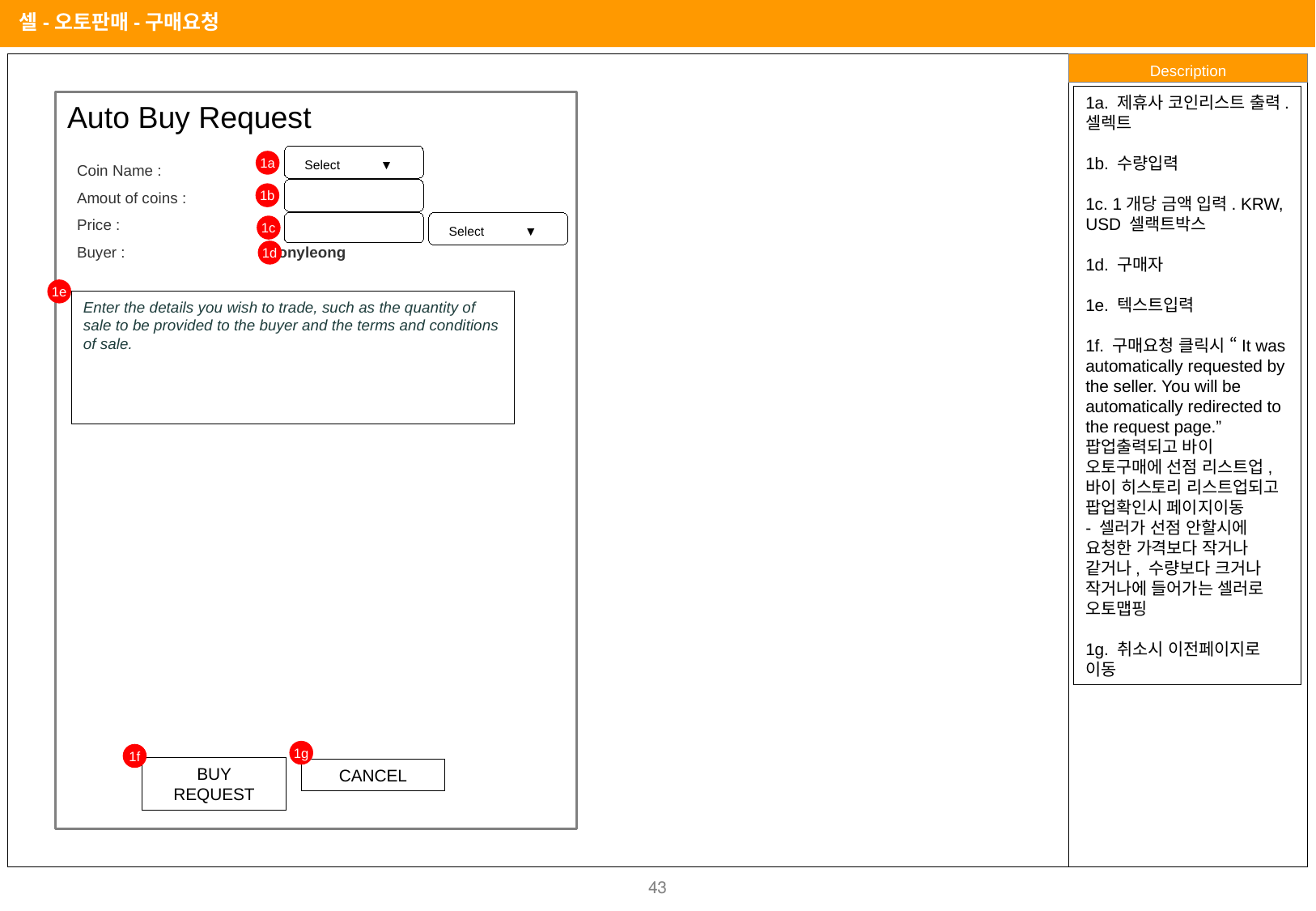

셀-오토판매-구매요청
1a. 제휴사 코인리스트 출력. 셀렉트

1b. 수량입력

1c. 1개당 금액 입력. KRW, USD 셀랙트박스

1d. 구매자

1e. 텍스트입력

1f. 구매요청 클릭시 “It was automatically requested by the seller. You will be automatically redirected to the request page.” 팝업출력되고 바이 오토구매에 선점 리스트업, 바이 히스토리 리스트업되고 팝업확인시 페이지이동
- 셀러가 선점 안할시에 요청한 가격보다 작거나 같거나, 수량보다 크거나 작거나에 들어가는 셀러로 오토맵핑

1g. 취소시 이전페이지로 이동
Auto Buy Request

Coin Name :
Amout of coins :
Price :
Buyer :                                  Jonyleong

1a
Select           ▼

1b

1c
Select           ▼
1d
1e
Enter the details you wish to trade, such as the quantity of sale to be provided to the buyer and the terms and conditions of sale.
1g
1f
BUY REQUEST
CANCEL